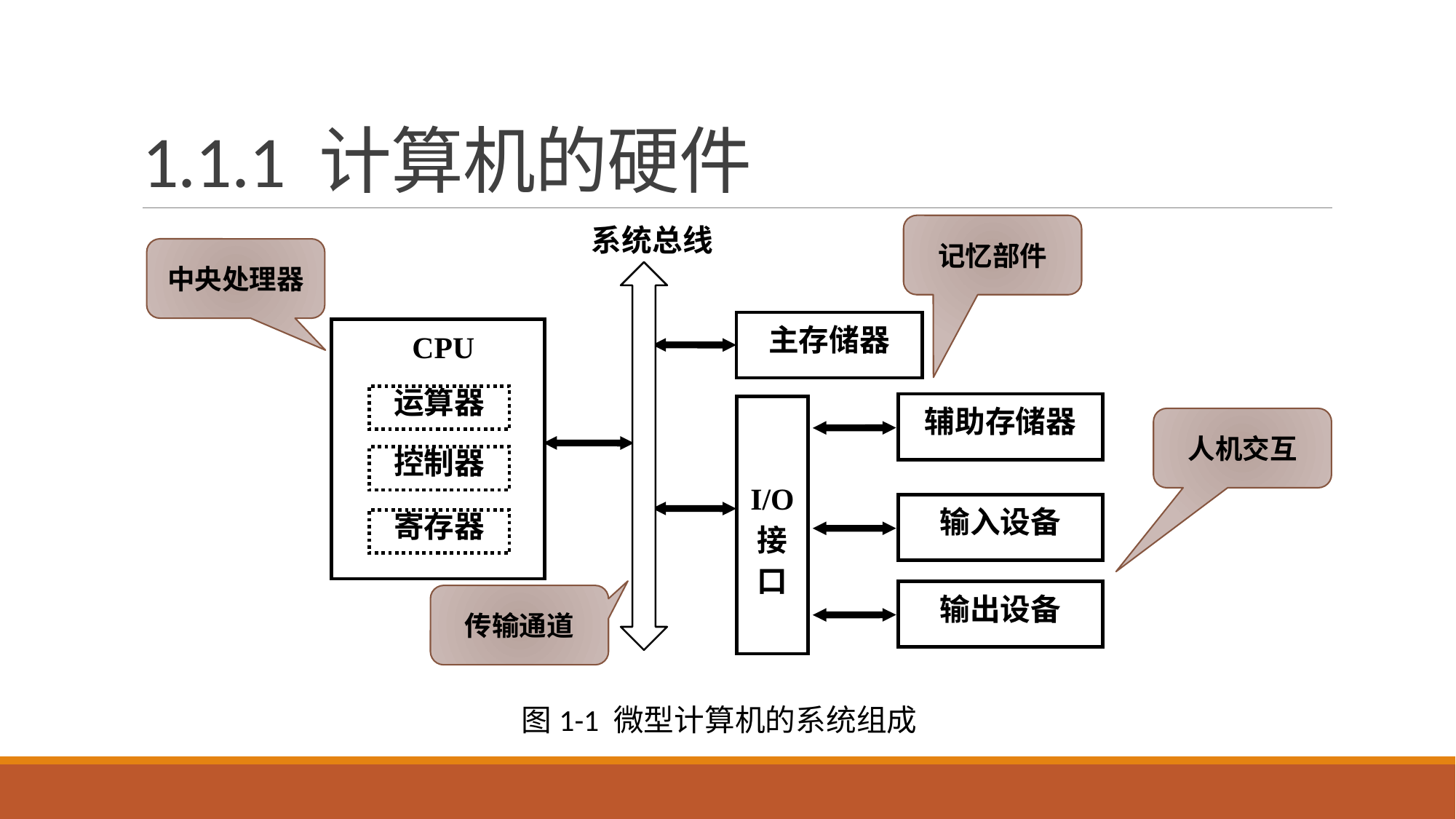

# 1.1.1 计算机的硬件
记忆部件
系统总线
主存储器

CPU
运算器
控制器
寄存器

辅助存储器

I/O
接
口

输入设备

输出设备

中央处理器

人机交互
传输通道
图1-1 微型计算机的系统组成